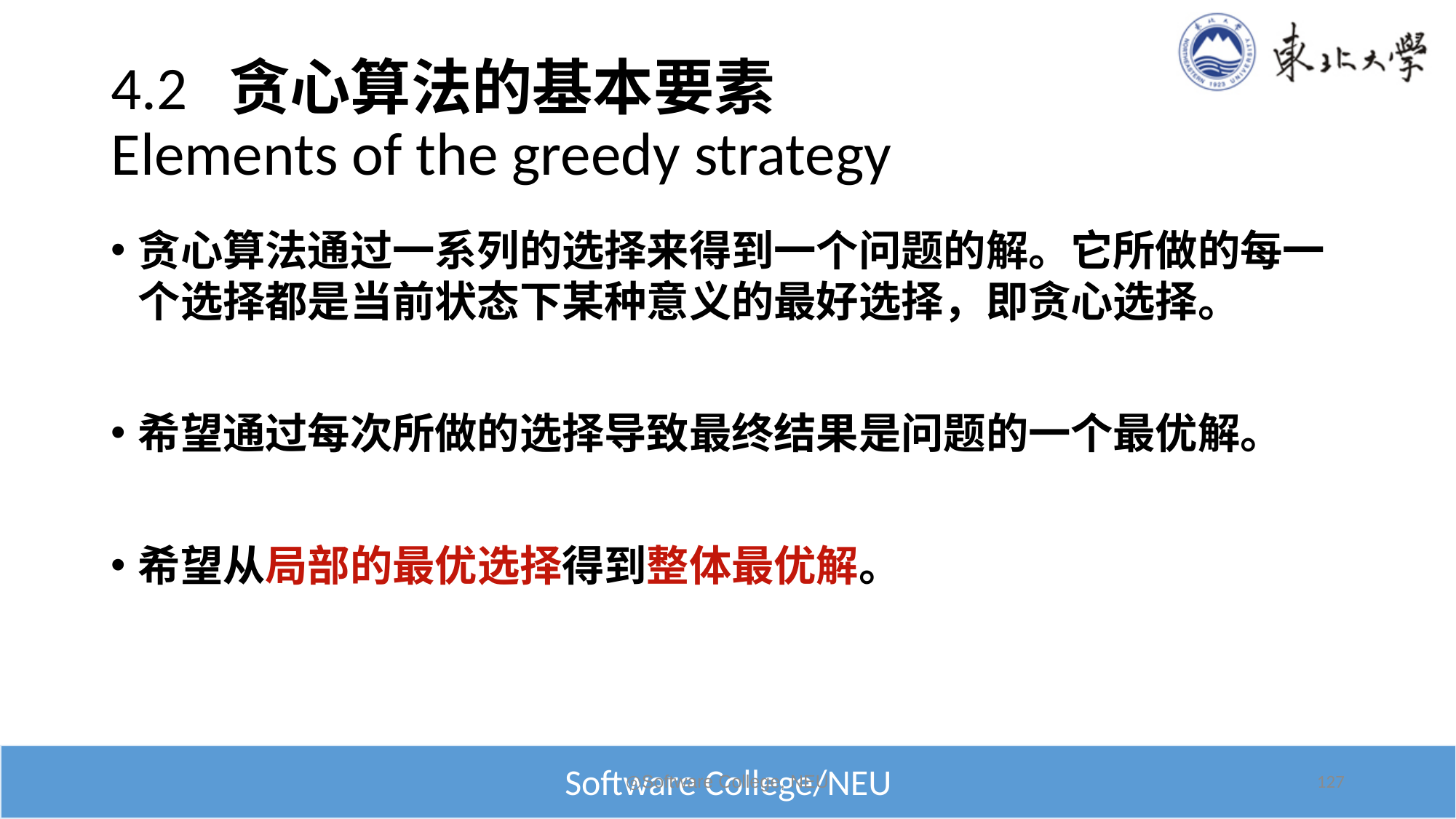

# 4.2  贪心算法的基本要素 Elements of the greedy strategy
贪心算法通过一系列的选择来得到一个问题的解。它所做的每一个选择都是当前状态下某种意义的最好选择，即贪心选择。

希望通过每次所做的选择导致最终结果是问题的一个最优解。

希望从局部的最优选择得到整体最优解。
◎Software College, NEU
127